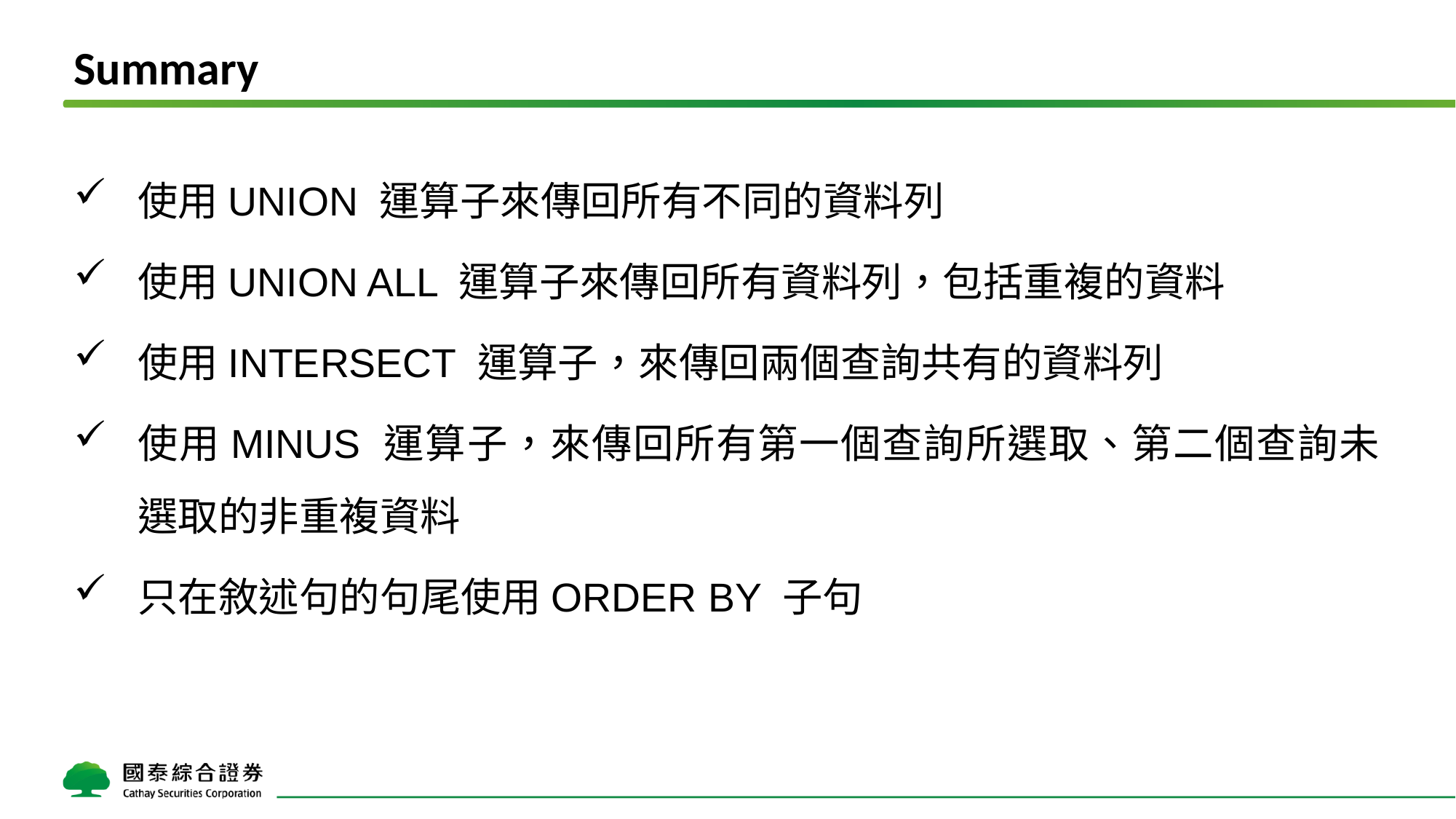

# Summary
使用UNION 運算子來傳回所有不同的資料列
使用UNION ALL 運算子來傳回所有資料列，包括重複的資料
使用INTERSECT 運算子，來傳回兩個查詢共有的資料列
使用MINUS 運算子，來傳回所有第一個查詢所選取、第二個查詢未選取的非重複資料
只在敘述句的句尾使用ORDER BY 子句